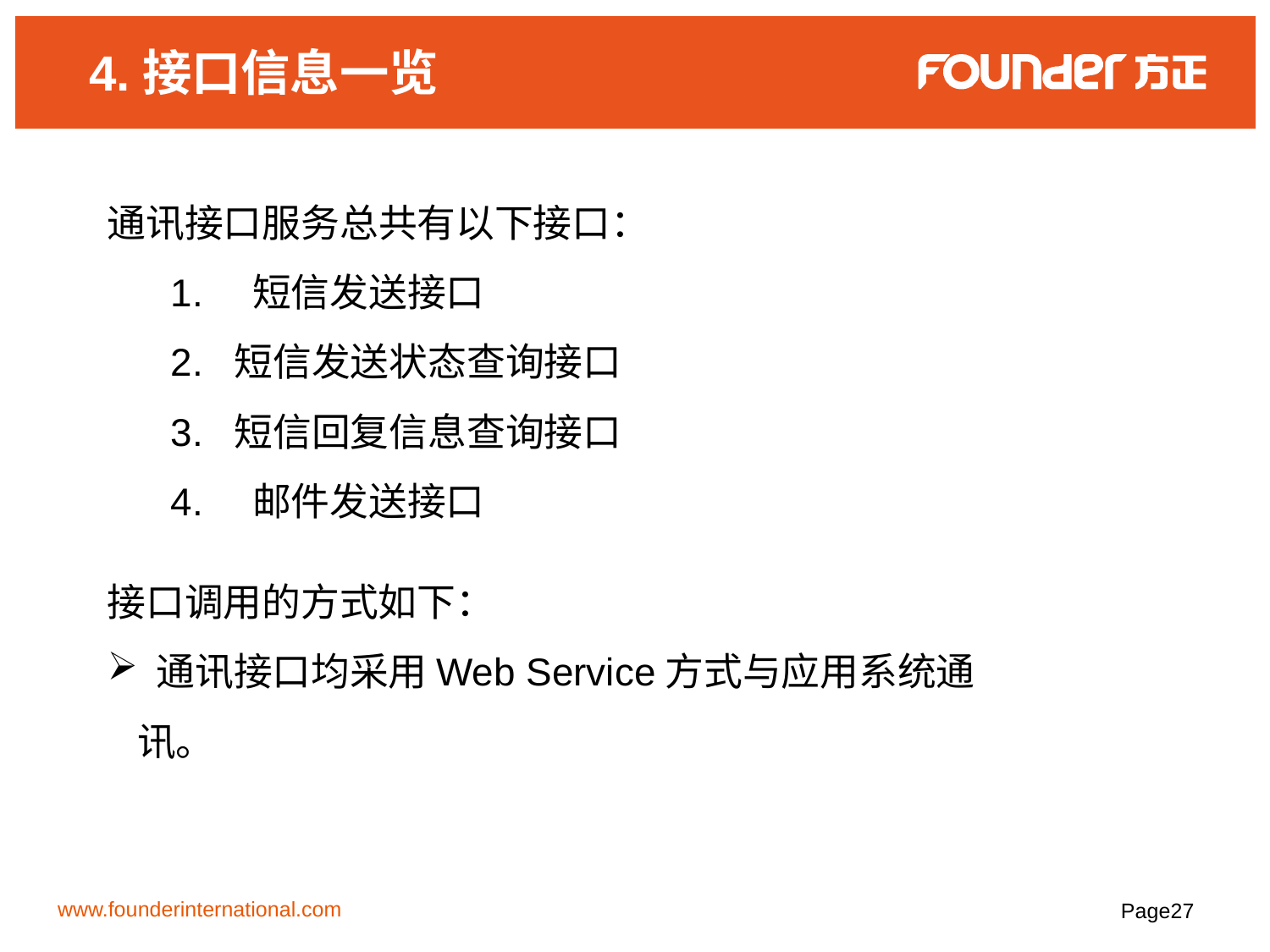

# 4.接口信息一览
通讯接口服务总共有以下接口：
 短信发送接口
短信发送状态查询接口
短信回复信息查询接口
 邮件发送接口
接口调用的方式如下：
 通讯接口均采用Web Service方式与应用系统通讯。
www.founderinternational.com
Page27